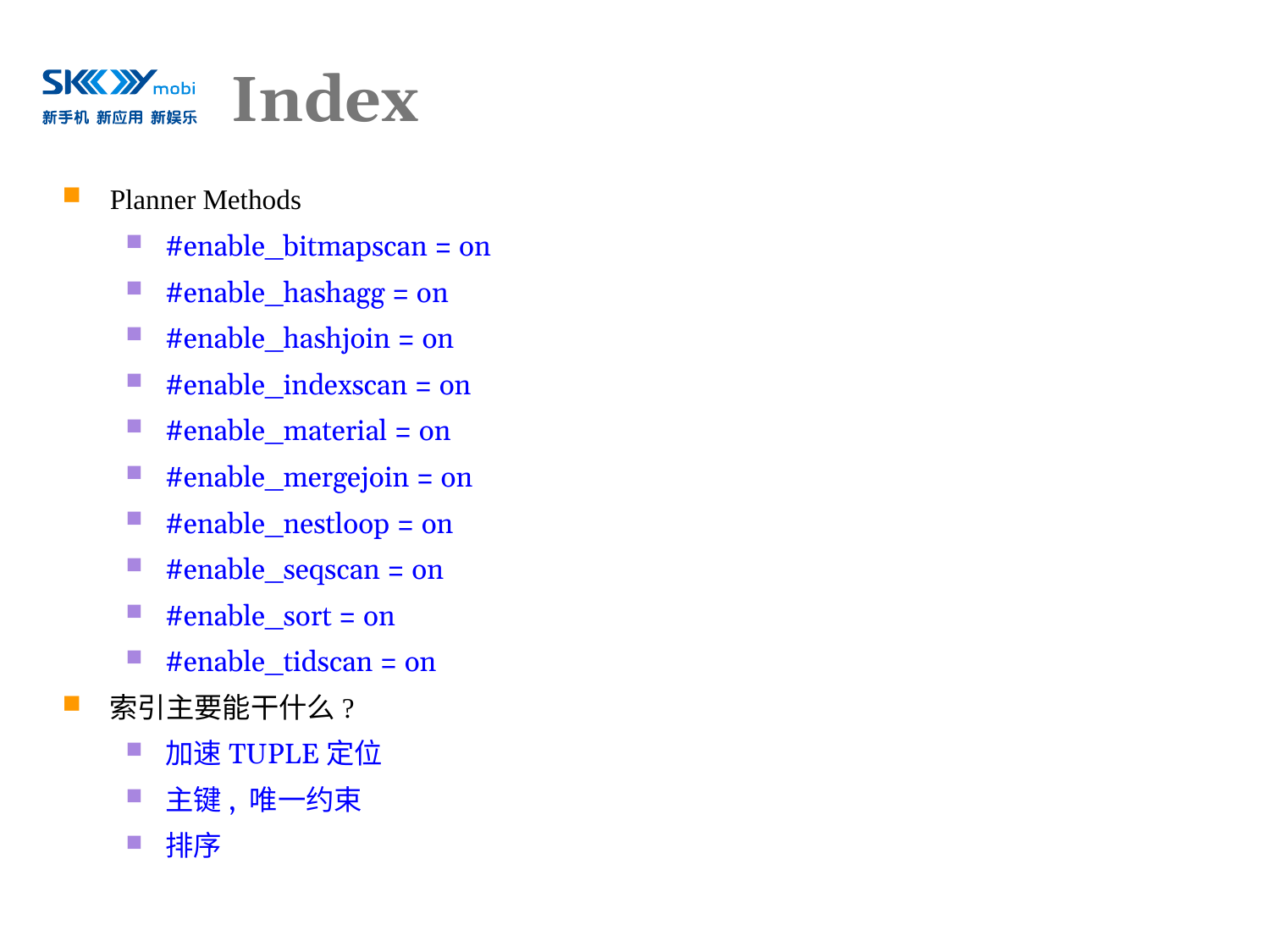

# Index
Planner Methods
#enable_bitmapscan = on
#enable_hashagg = on
#enable_hashjoin = on
#enable_indexscan = on
#enable_material = on
#enable_mergejoin = on
#enable_nestloop = on
#enable_seqscan = on
#enable_sort = on
#enable_tidscan = on
索引主要能干什么?
加速TUPLE定位
主键, 唯一约束
排序